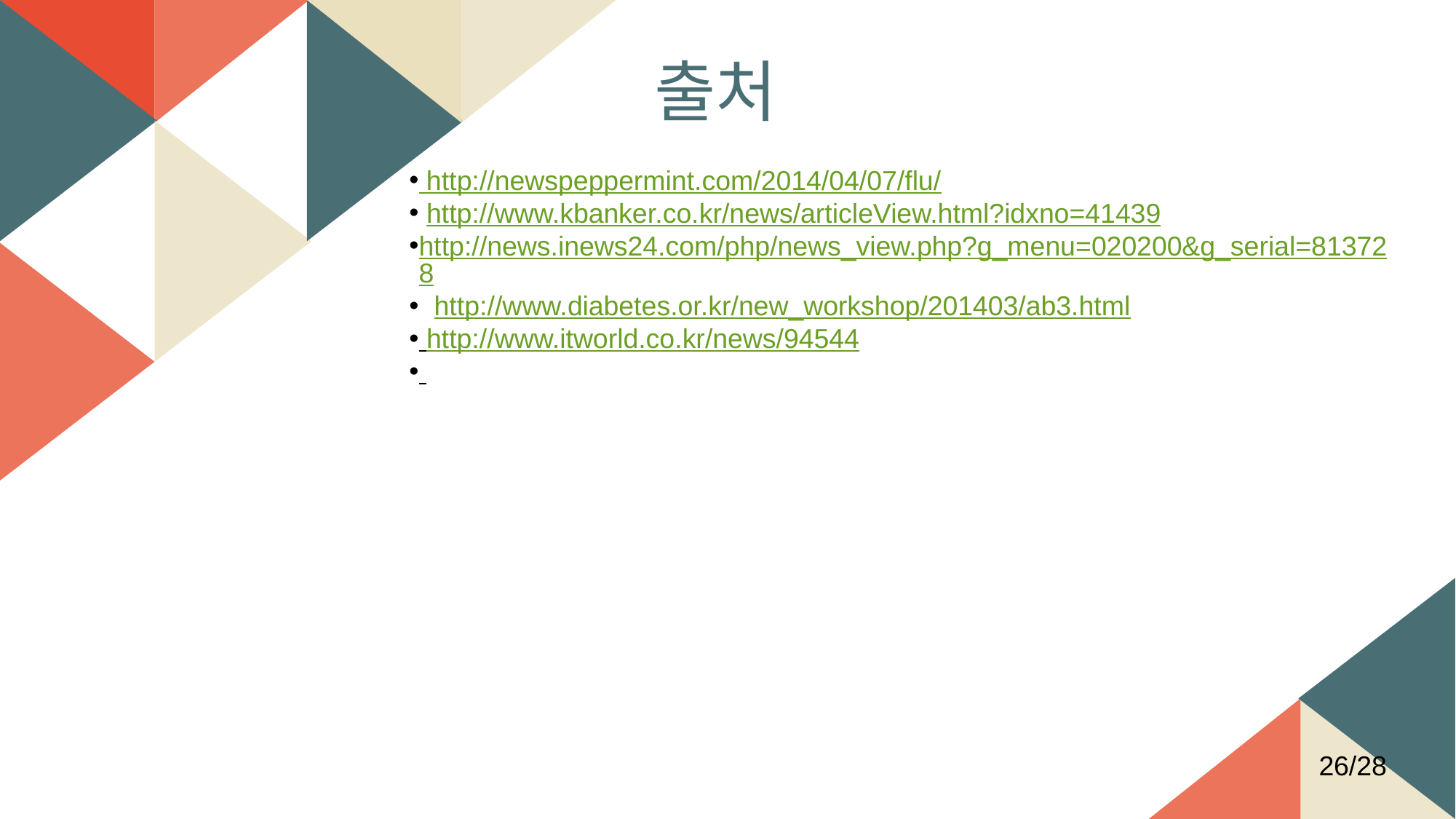

출처
 http://newspeppermint.com/2014/04/07/flu/
 http://www.kbanker.co.kr/news/articleView.html?idxno=41439
http://news.inews24.com/php/news_view.php?g_menu=020200&g_serial=813728
  http://www.diabetes.or.kr/new_workshop/201403/ab3.html
 http://www.itworld.co.kr/news/94544

26/28